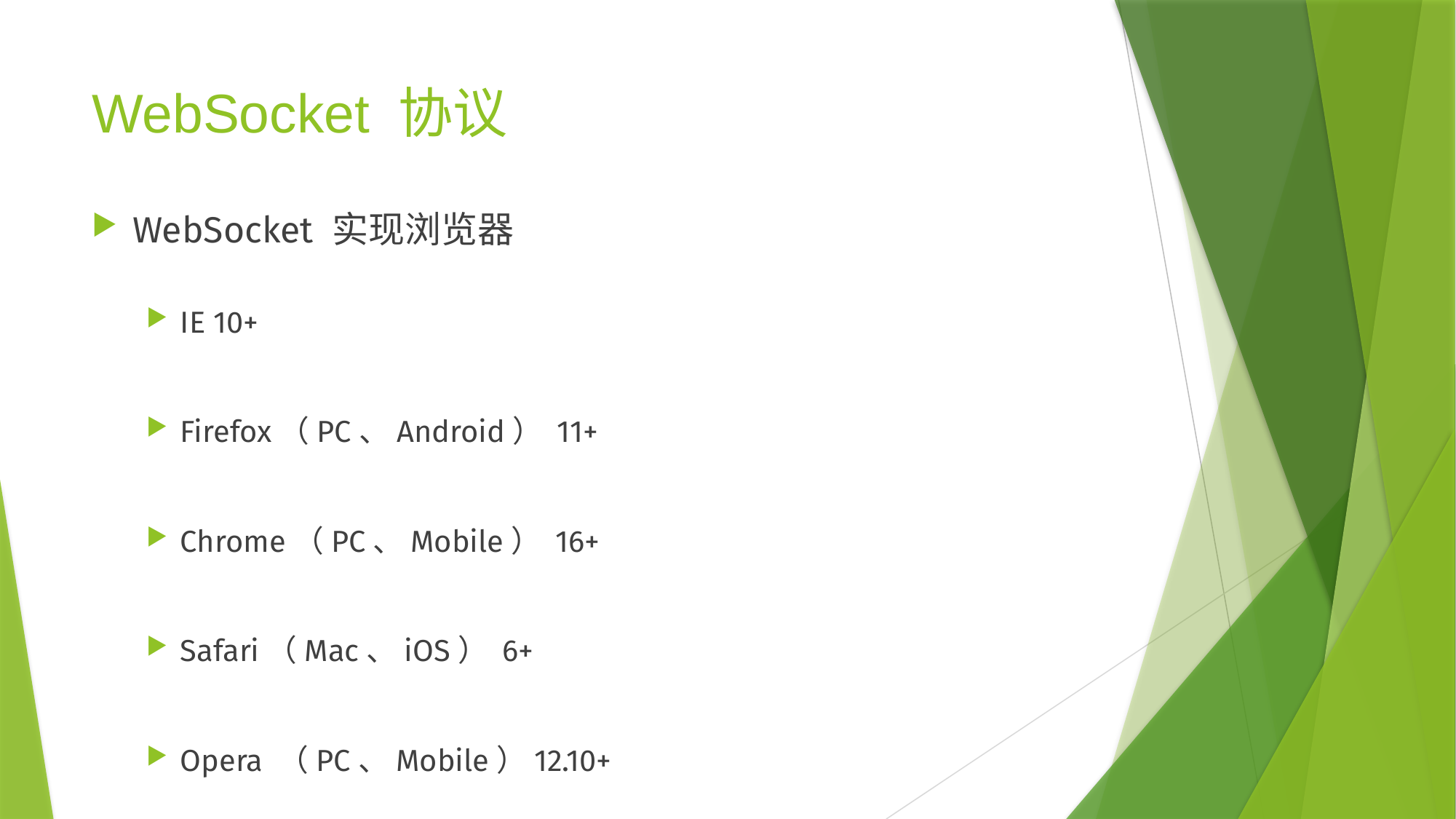

# WebSocket 协议
WebSocket 实现浏览器

IE 10+

Firefox（PC、Android） 11+

Chrome（PC、Mobile） 16+

Safari（Mac、iOS） 6+

Opera （PC、Mobile）12.10+